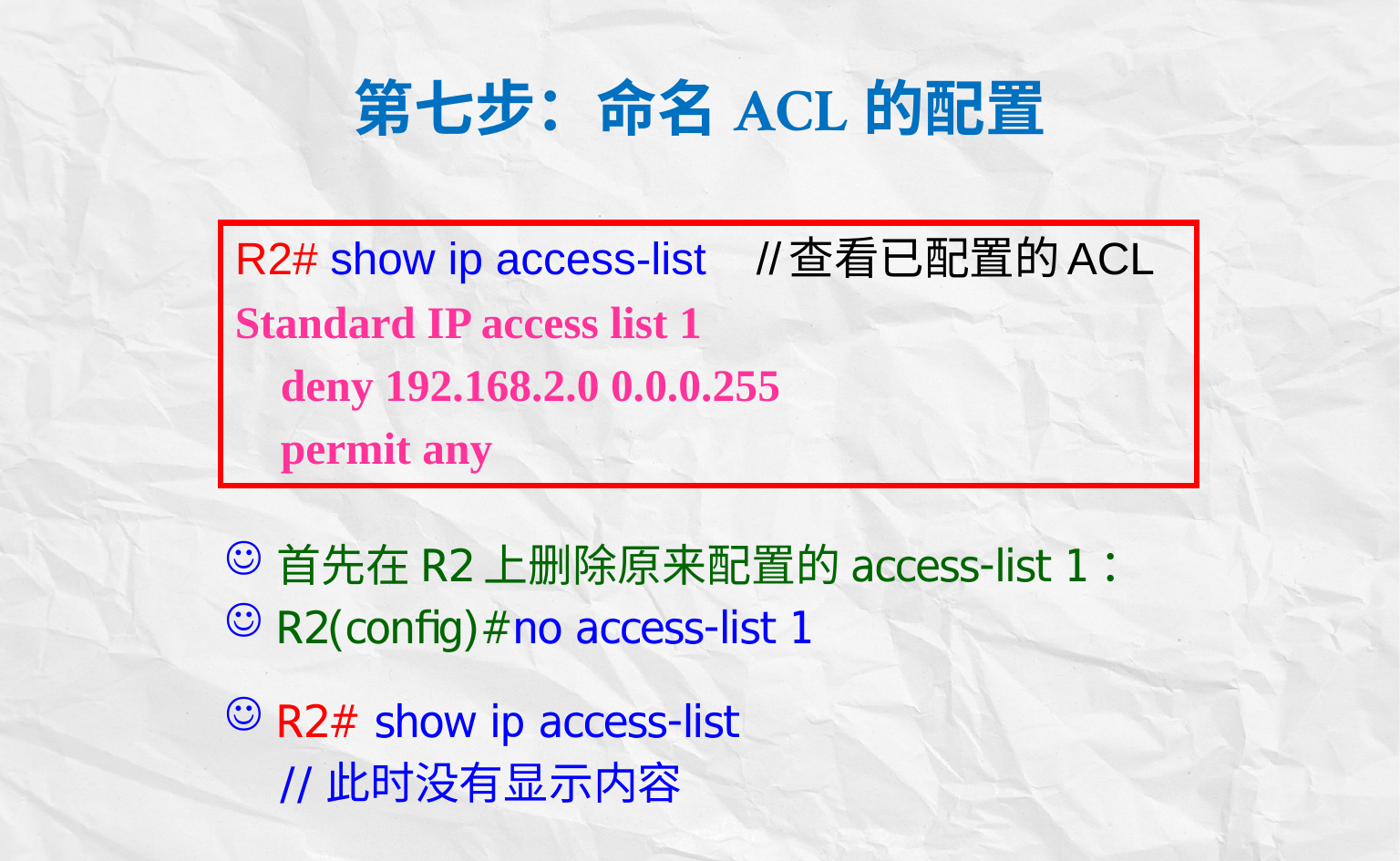

# 第七步：命名ACL的配置
R2# show ip access-list    //查看已配置的ACL
Standard IP access list 1
    deny 192.168.2.0 0.0.0.255
    permit any
首先在R2上删除原来配置的access-list 1：
R2(config)#no access-list 1

R2# show ip access-list
    //此时没有显示内容

64